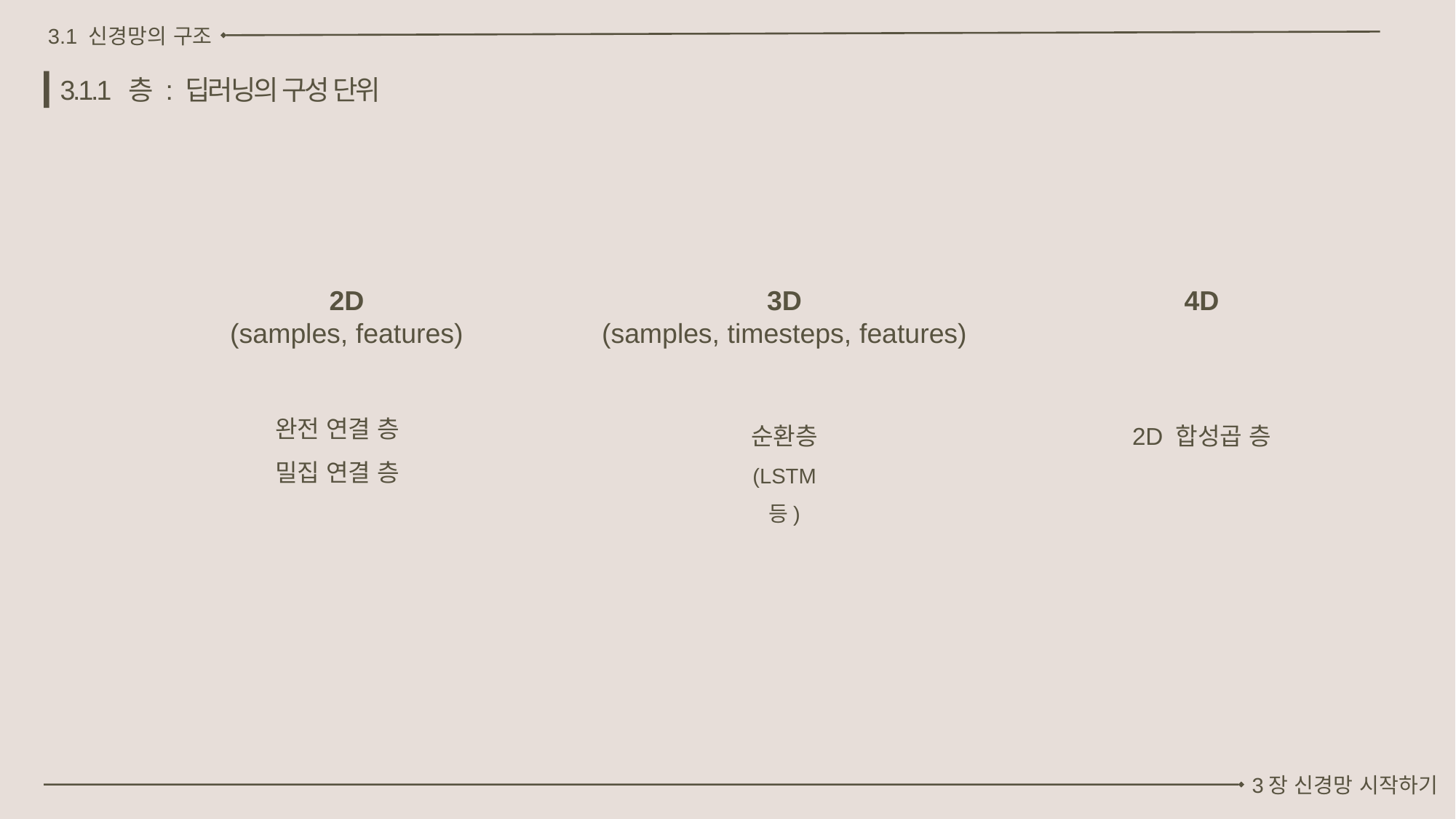

3.1 신경망의 구조
3.1.1  층 : 딥러닝의 구성 단위

2D
(samples, features)
완전 연결 층
밀집 연결 층
3D
(samples, timesteps, features)
순환층
(LSTM 등)
4D
2D 합성곱 층
3장 신경망 시작하기